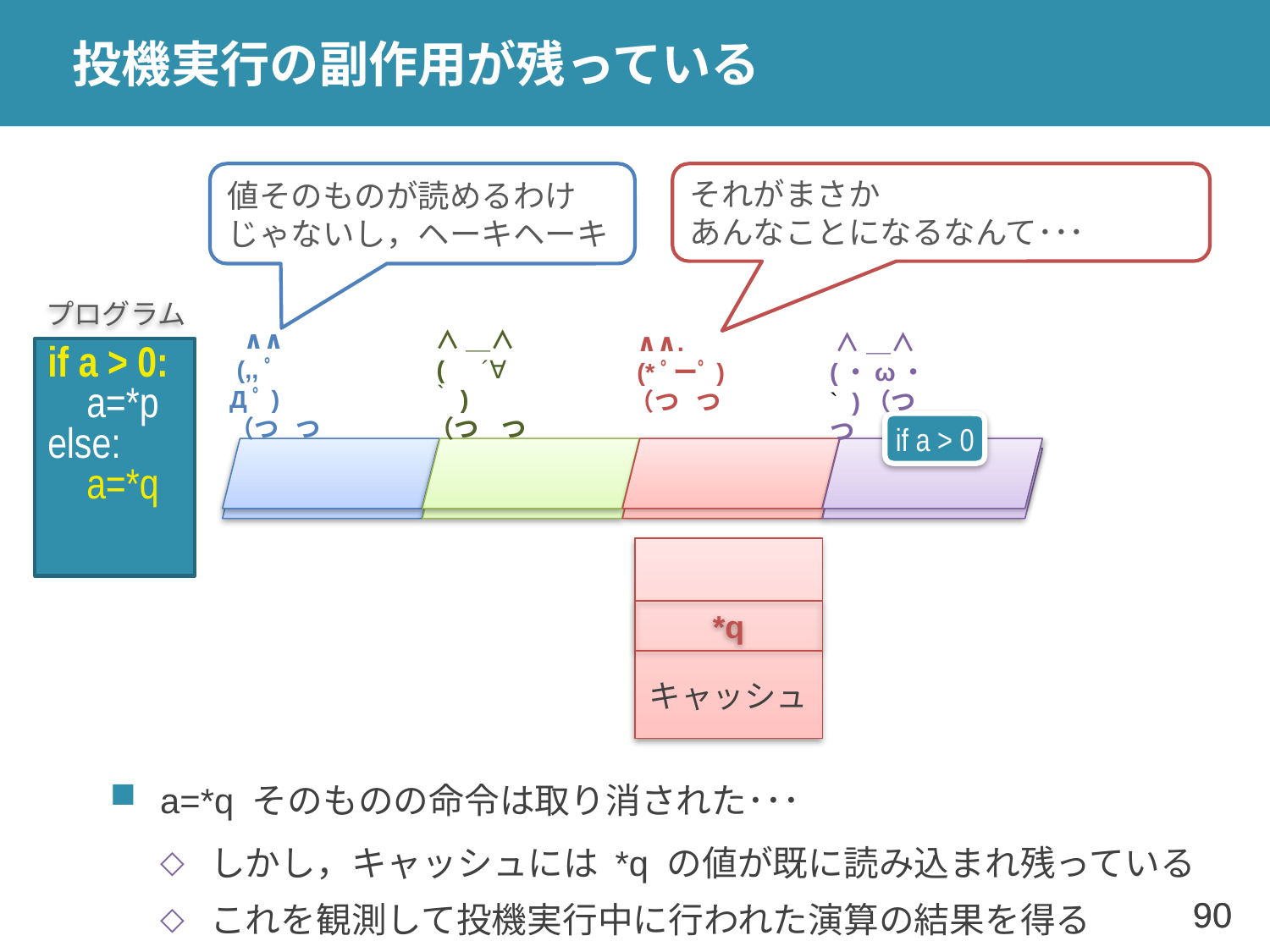

# 投機実行の副作用が残っている
値そのものが読めるわけ
じゃないし，ヘーキヘーキ
それがまさか
あんなことになるなんて･･･
プログラム

  ∧∧
 (,,ﾟДﾟ)
（つ   つ
 ∧＿∧
 (　´∀｀)
（つ    つ
 ∧∧.
 (*ﾟーﾟ)（つ   つ
 ∧＿∧
(・ω・`  )（つ    つ
if a > 0:
    a=*p
else:
    a=*q
if a > 0

キャッシュ
*q
a=*q そのものの命令は取り消された･･･
しかし，キャッシュには *q の値が既に読み込まれ残っている
これを観測して投機実行中に行われた演算の結果を得る